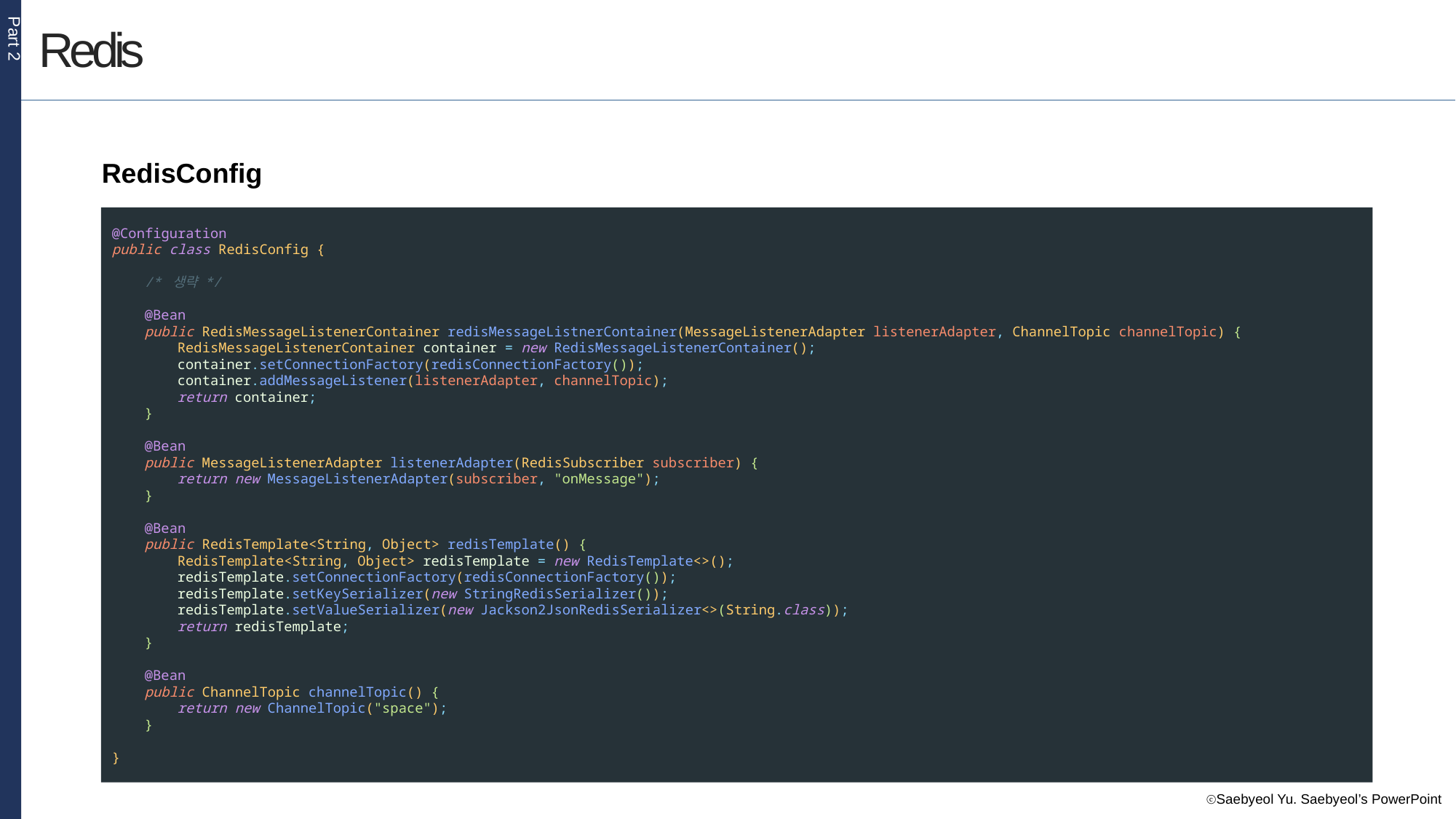

Part 2
Redis
RedisConfig
@Configuration
public class RedisConfig {
    /* 생략 */
    @Bean
    public RedisMessageListenerContainer redisMessageListnerContainer(MessageListenerAdapter listenerAdapter, ChannelTopic channelTopic) {
        RedisMessageListenerContainer container = new RedisMessageListenerContainer();
        container.setConnectionFactory(redisConnectionFactory());
        container.addMessageListener(listenerAdapter, channelTopic);
        return container;
    }
    @Bean
    public MessageListenerAdapter listenerAdapter(RedisSubscriber subscriber) {
        return new MessageListenerAdapter(subscriber, "onMessage");
    }
    @Bean
    public RedisTemplate<String, Object> redisTemplate() {
        RedisTemplate<String, Object> redisTemplate = new RedisTemplate<>();
        redisTemplate.setConnectionFactory(redisConnectionFactory());
        redisTemplate.setKeySerializer(new StringRedisSerializer());
        redisTemplate.setValueSerializer(new Jackson2JsonRedisSerializer<>(String.class));
        return redisTemplate;
    }
    @Bean
    public ChannelTopic channelTopic() {
        return new ChannelTopic("space");
    }
}